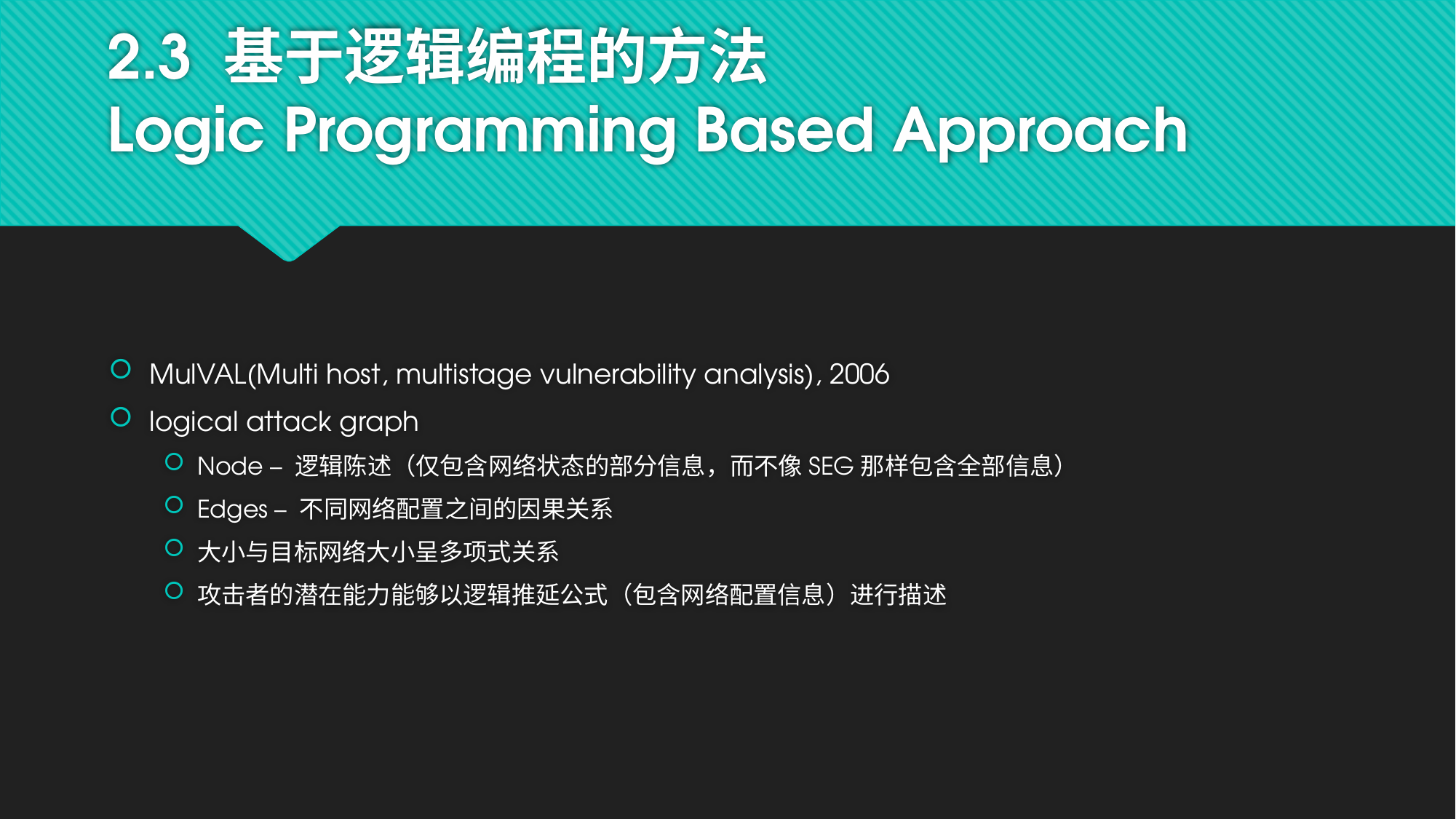

# 2.3 基于逻辑编程的方法 Logic Programming Based Approach
MulVAL(Multi host, multistage vulnerability analysis), 2006
logical attack graph
Node – 逻辑陈述（仅包含网络状态的部分信息，而不像SEG那样包含全部信息）
Edges – 不同网络配置之间的因果关系
大小与目标网络大小呈多项式关系
攻击者的潜在能力能够以逻辑推延公式（包含网络配置信息）进行描述